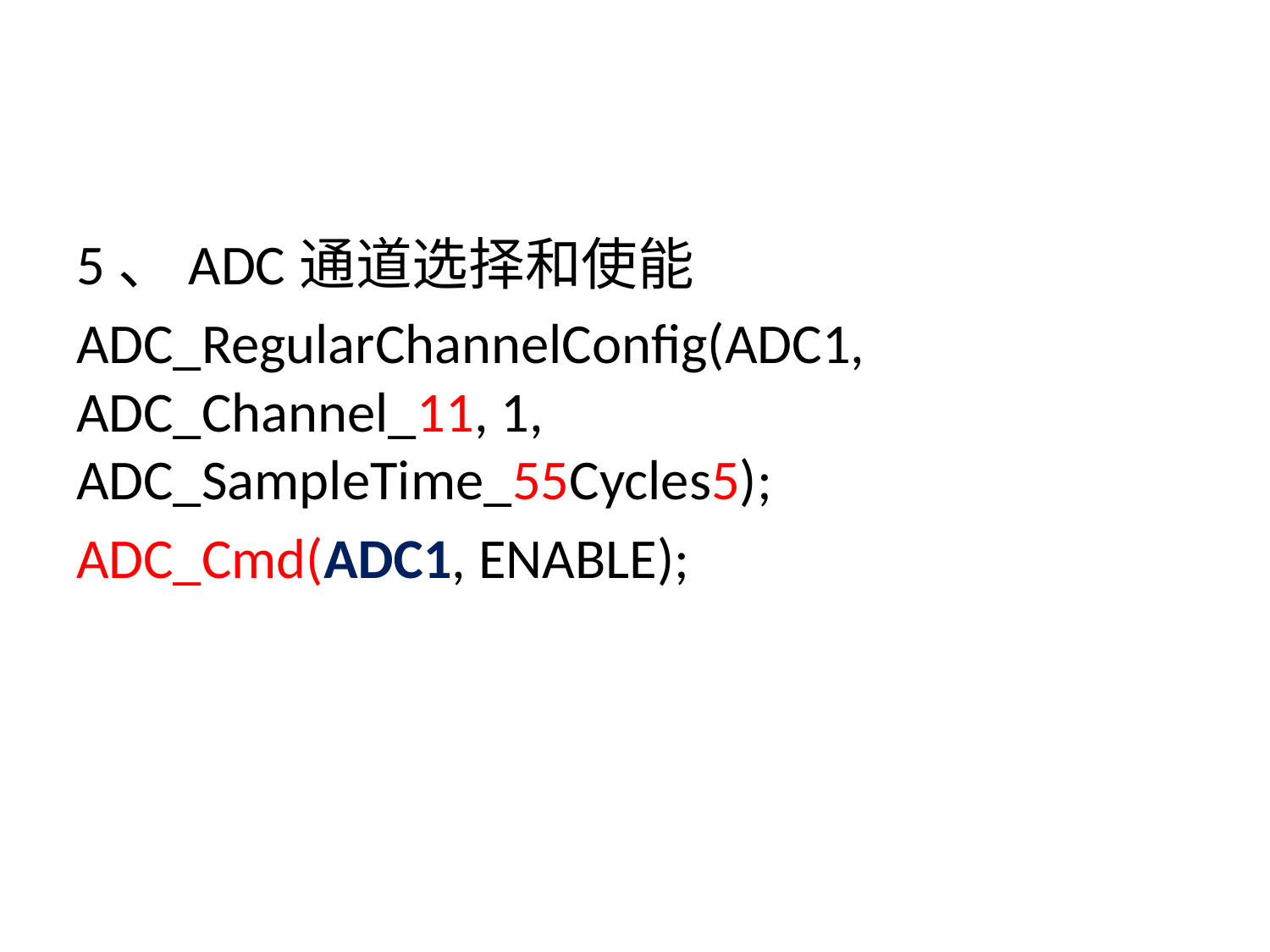

#
5、ADC通道选择和使能
ADC_RegularChannelConfig(ADC1, ADC_Channel_11, 1, ADC_SampleTime_55Cycles5);
ADC_Cmd(ADC1, ENABLE);